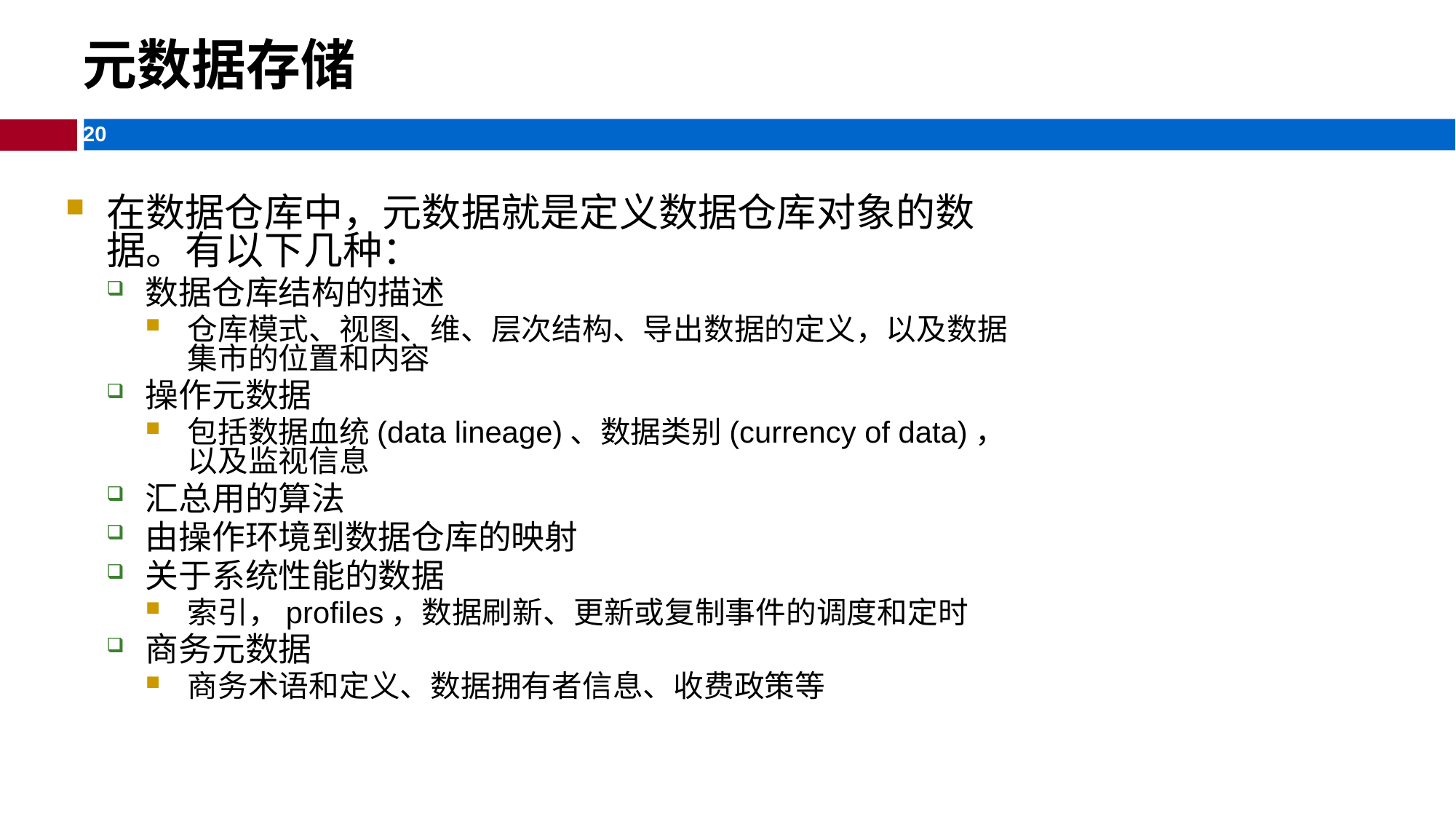

元数据存储
在数据仓库中，元数据就是定义数据仓库对象的数据。有以下几种：
数据仓库结构的描述
仓库模式、视图、维、层次结构、导出数据的定义，以及数据集市的位置和内容
操作元数据
包括数据血统(data lineage)、数据类别(currency of data)，以及监视信息
汇总用的算法
由操作环境到数据仓库的映射
关于系统性能的数据
索引，profiles，数据刷新、更新或复制事件的调度和定时
商务元数据
商务术语和定义、数据拥有者信息、收费政策等